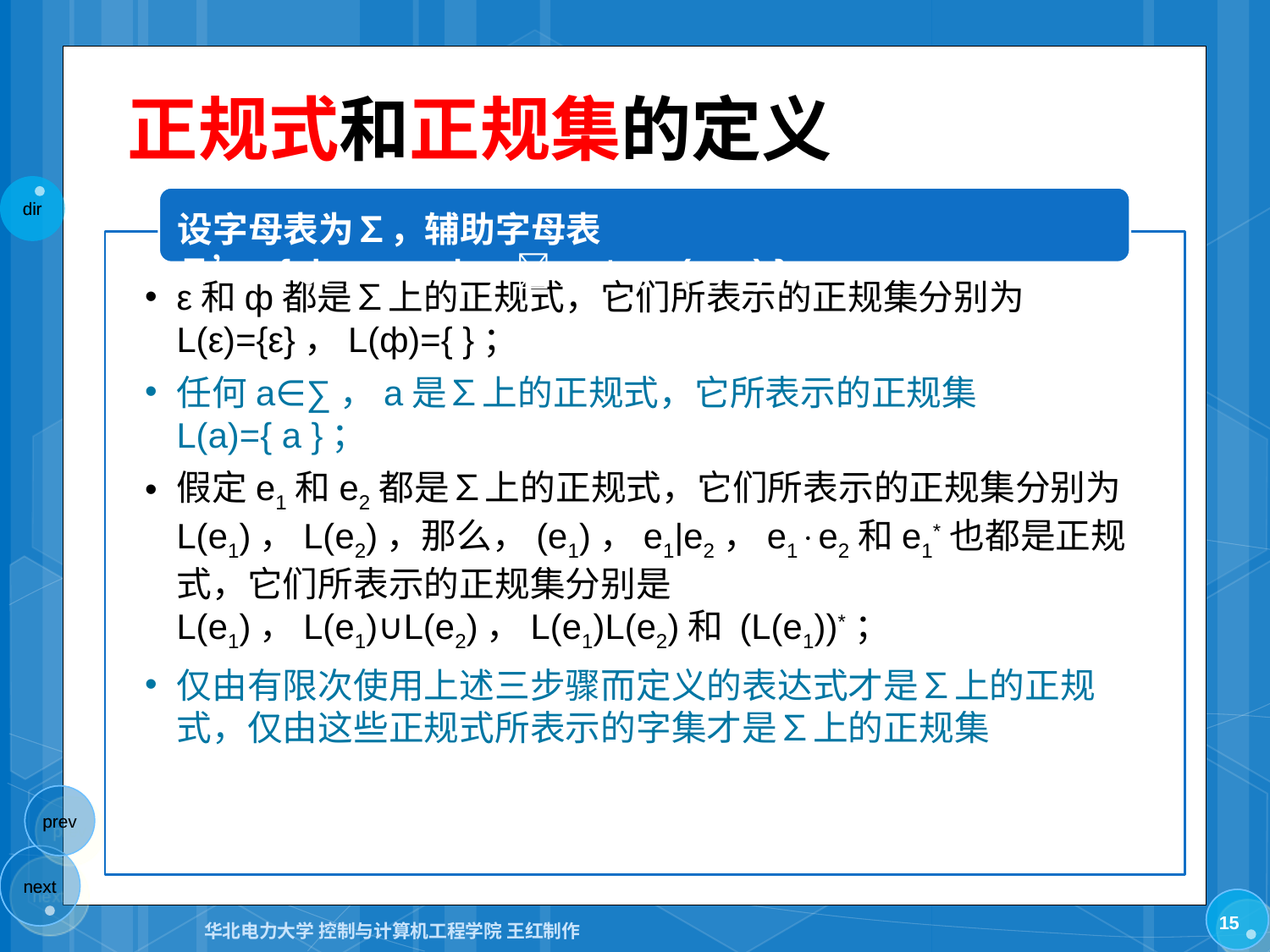

# 正规式和正规集的定义
ε和ф都是∑上的正规式，它们所表示的正规集分别为L(ε)={ε}，L(ф)={ }；
任何a∈∑，a是∑上的正规式，它所表示的正规集L(a)={ a }；
假定e1和e2都是∑上的正规式，它们所表示的正规集分别为L(e1)，L(e2)，那么，(e1)，e1|e2，e1⋅e2和e1*也都是正规式，它们所表示的正规集分别是L(e1)，L(e1)∪L(e2)，L(e1)L(e2)和 (L(e1))*；
仅由有限次使用上述三步骤而定义的表达式才是∑上的正规式，仅由这些正规式所表示的字集才是∑上的正规集

设字母表为∑，辅助字母表∑’={ ф，ε，| ，⋅ ，* ，( ，) }。
15
华北电力大学 控制与计算机工程学院 王红制作